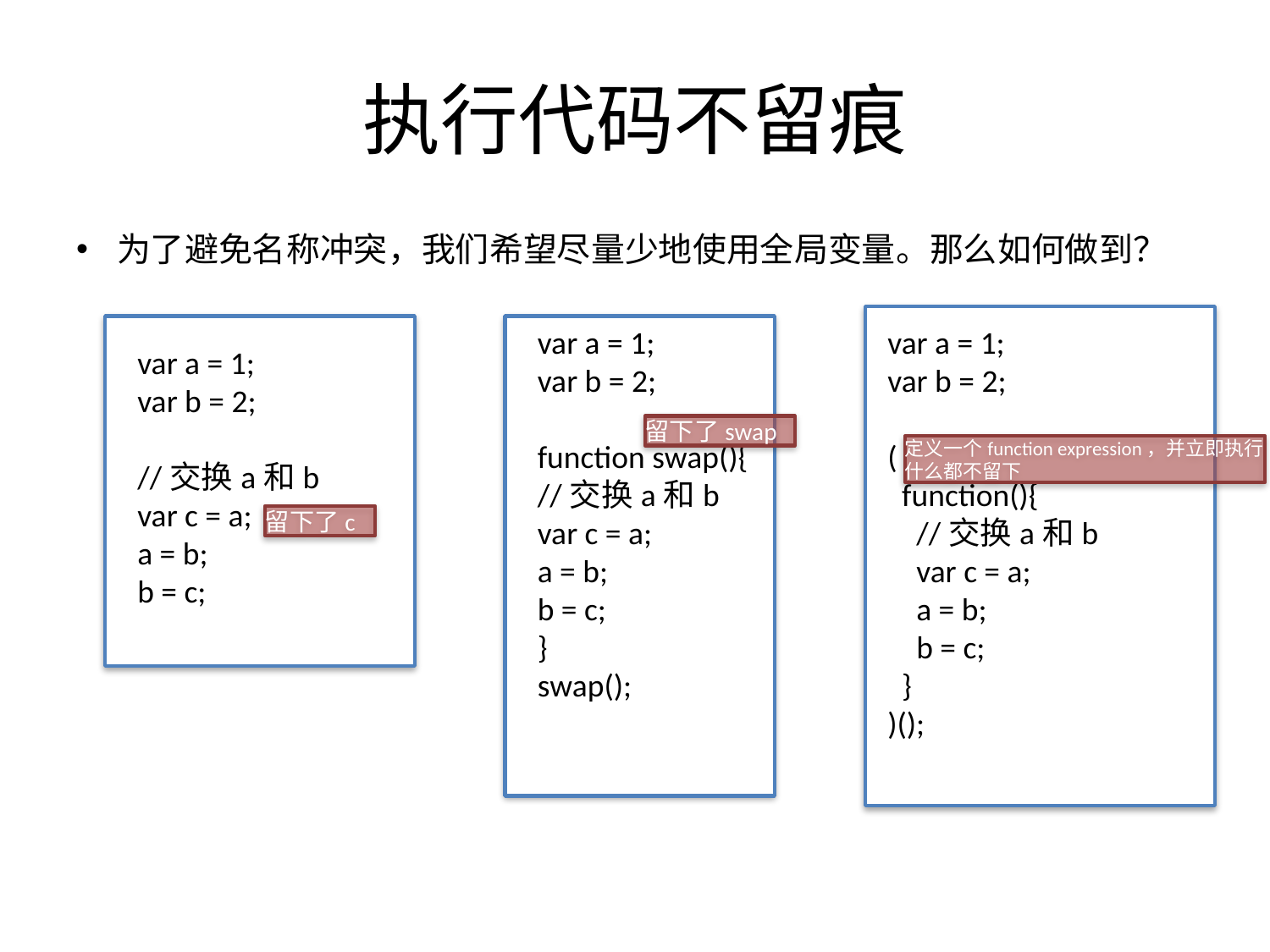

# 执行代码不留痕
为了避免名称冲突，我们希望尽量少地使用全局变量。那么如何做到？

var a = 1;
var b = 2;

function swap(){
//交换a和b
var c = a;
a = b;
b = c;
}
swap();
var a = 1;
var b = 2;

(
  function(){
    //交换a和b
    var c = a;
    a = b;
    b = c;
  }
)();
var a = 1;
var b = 2;

//交换a和b
var c = a;
a = b;
b = c;
留下了swap
定义一个function expression，并立即执行
什么都不留下
留下了c